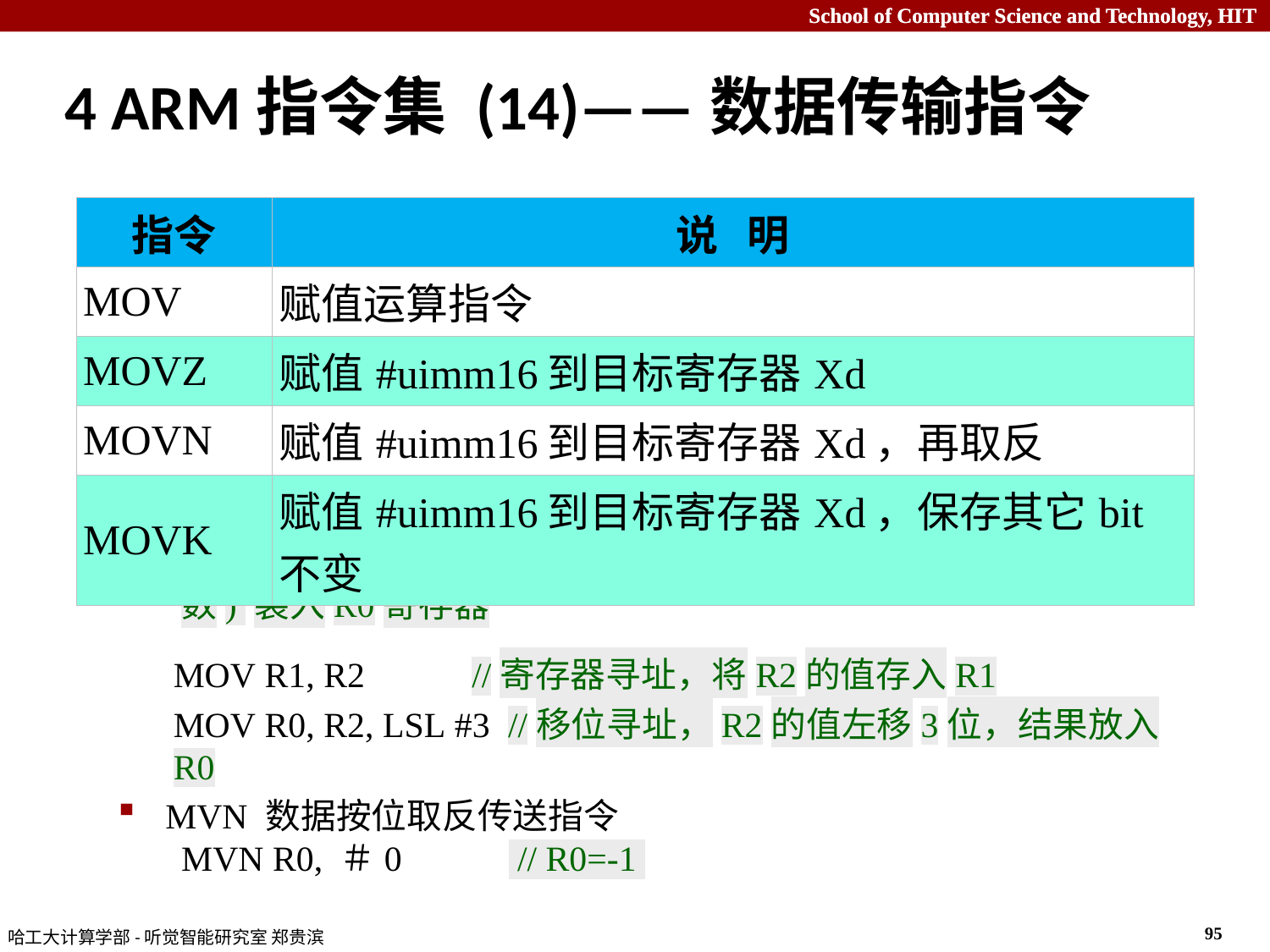

# 4 ARM指令集 (14)——数据传输指令
| 指令 | 说 明 |
| --- | --- |
| MOV | 赋值运算指令 |
| MOVZ | 赋值#uimm16到目标寄存器Xd |
| MOVN | 赋值#uimm16到目标寄存器Xd，再取反 |
| MOVK | 赋值#uimm16到目标寄存器Xd，保存其它bit不变 |
MOV 数据传送指令
MOV  R0, #0xFF000  //立即寻址，将立即数0xFF000(第2操作数) 装入R0寄存器
MOV R1, R2 	     //寄存器寻址，将R2的值存入R1
MOV R0, R2, LSL #3  //移位寻址，R2的值左移3位，结果放入R0
MVN 数据按位取反传送指令
MVN R0, ＃0             // R0=-1